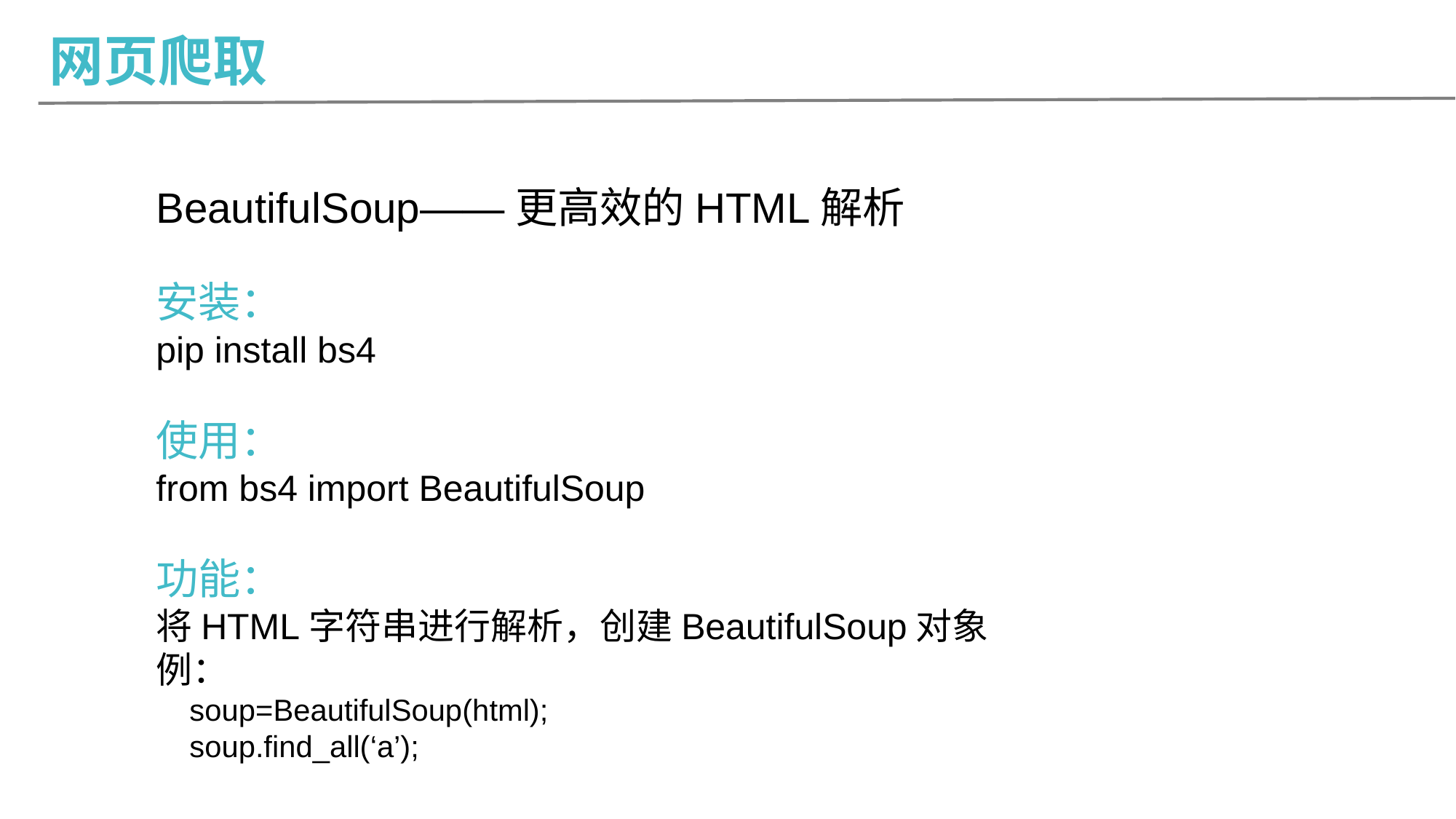

网页爬取
BeautifulSoup——更高效的HTML解析

安装：
pip install bs4

使用：
from bs4 import BeautifulSoup

功能：
将HTML字符串进行解析，创建BeautifulSoup对象
例：
    soup=BeautifulSoup(html);
    soup.find_all(‘a’);